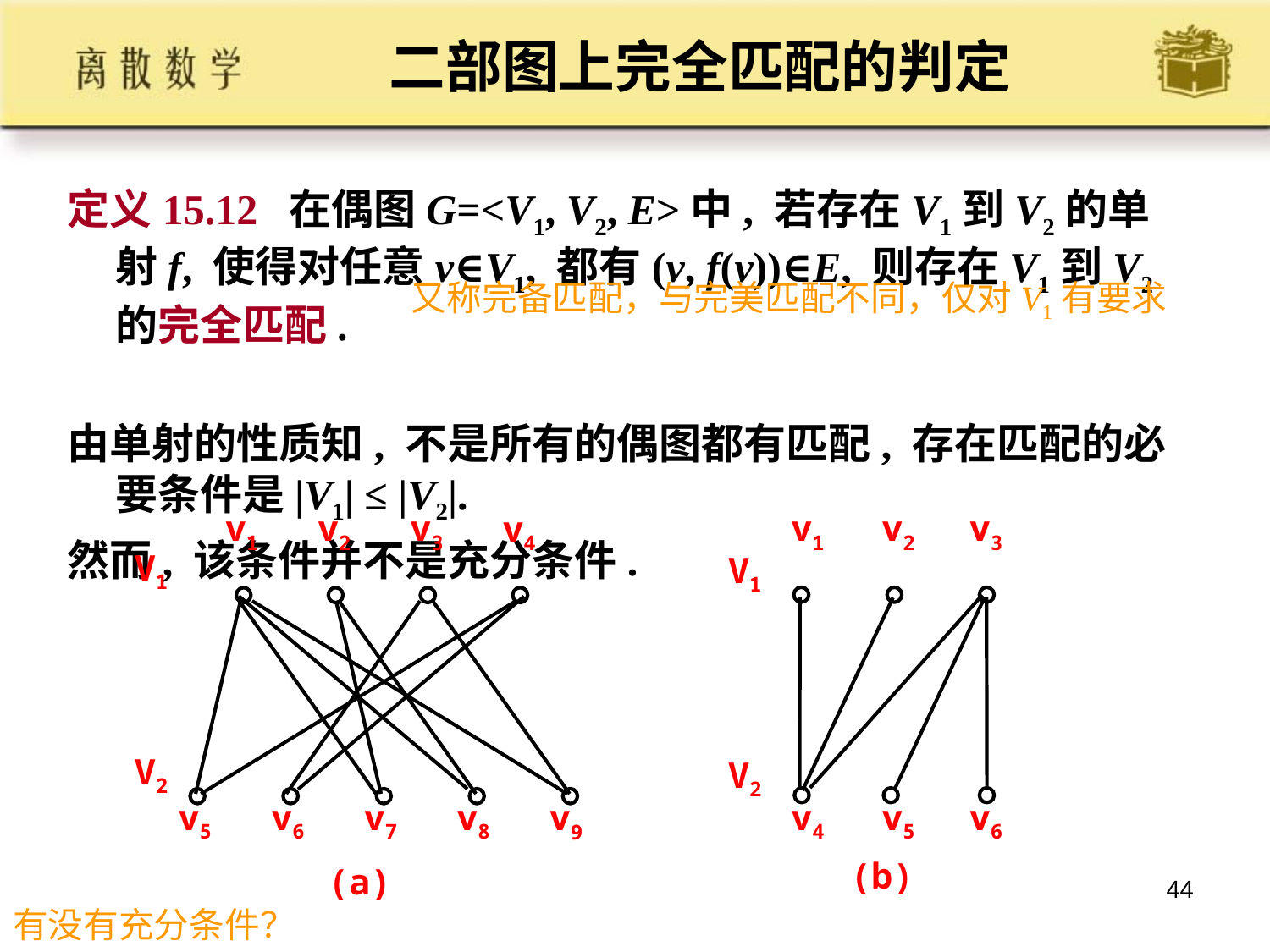

# 二部图上完全匹配的判定
定义15.12  在偶图G=<V1, V2, E>中, 若存在V1到V2的单射f, 使得对任意v∈V1, 都有(v, f(v))∈E, 则存在V1到V2的完全匹配.

由单射的性质知, 不是所有的偶图都有匹配, 存在匹配的必要条件是|V1| ≤ |V2|.
然而, 该条件并不是充分条件.

又称完备匹配，与完美匹配不同，仅对V1有要求
v1
v2
v3
v4
V1

V2

v5
v6
v7
v8
v9
(a)
v1
v2
v3
V1

V2

v4
v5
v6
(b)
44
有没有充分条件？